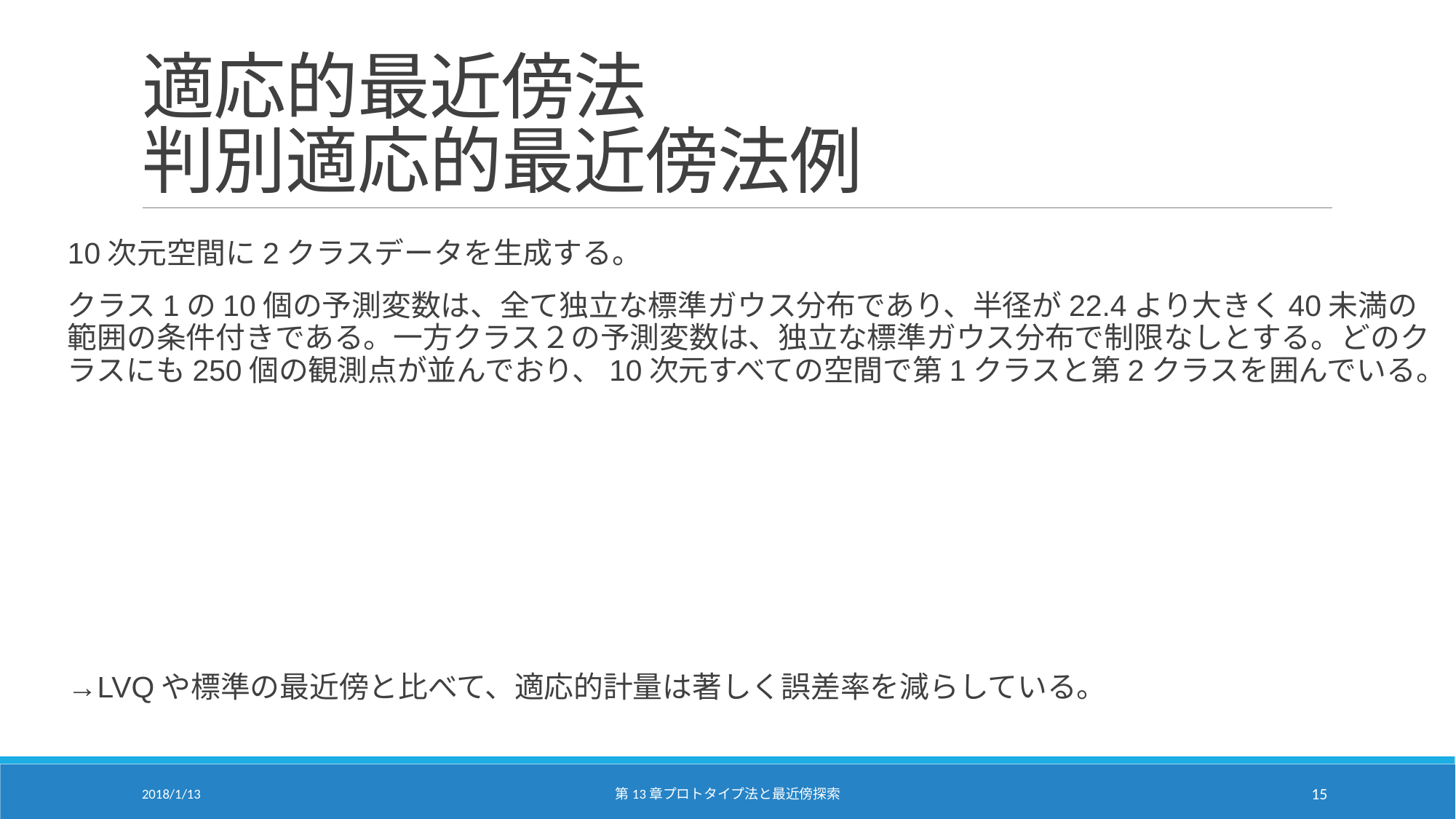

# 適応的最近傍法 判別適応的最近傍法例
10次元空間に2クラスデータを生成する。
クラス1の10個の予測変数は、全て独立な標準ガウス分布であり、半径が22.4より大きく40未満の範囲の条件付きである。一方クラス２の予測変数は、独立な標準ガウス分布で制限なしとする。どのクラスにも250個の観測点が並んでおり、10次元すべての空間で第1クラスと第2クラスを囲んでいる。

→LVQや標準の最近傍と比べて、適応的計量は著しく誤差率を減らしている。
2018/1/13
第13章プロトタイプ法と最近傍探索
15